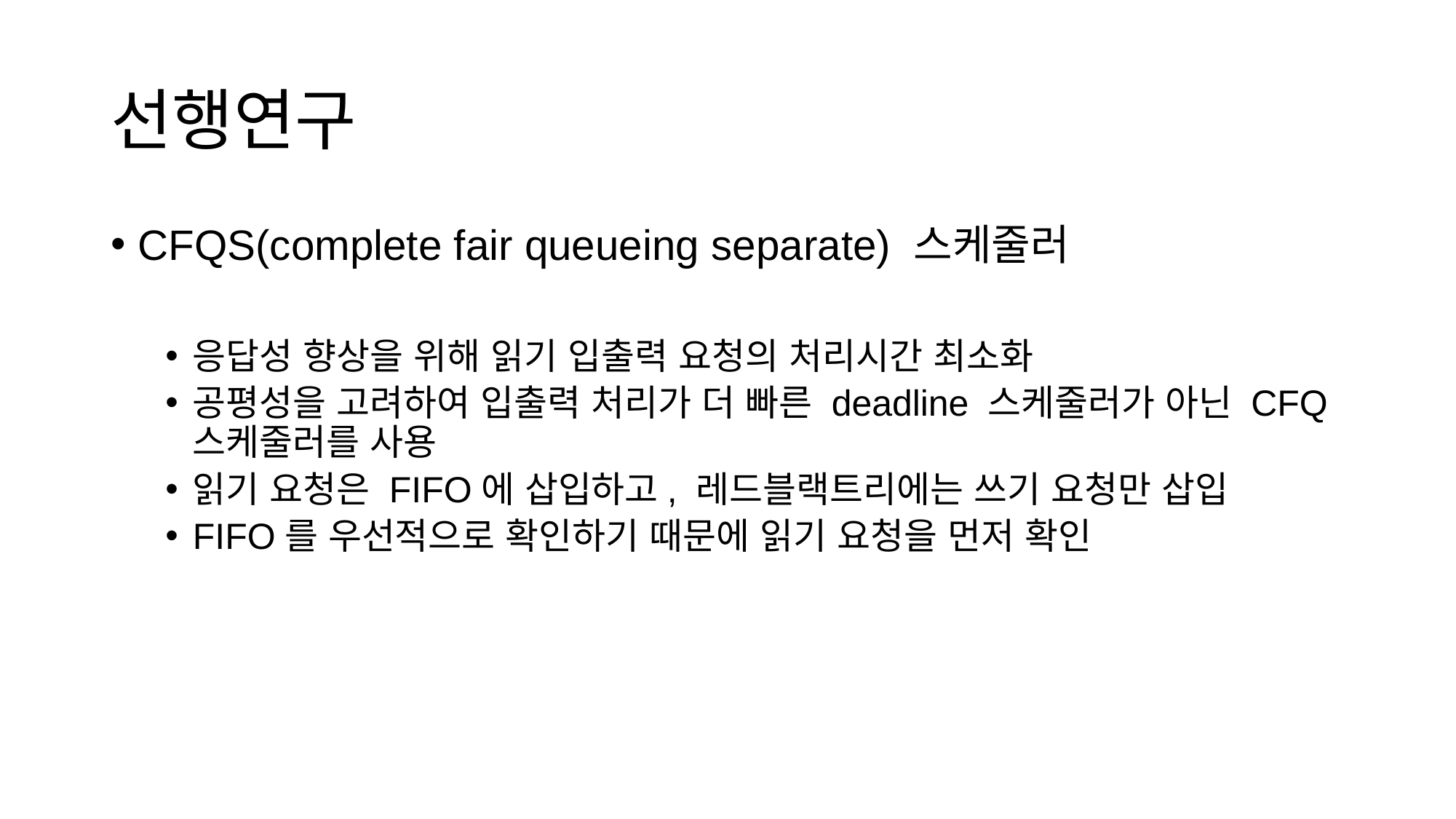

# 선행연구
CFQS(complete fair queueing separate) 스케줄러

응답성 향상을 위해 읽기 입출력 요청의 처리시간 최소화
공평성을 고려하여 입출력 처리가 더 빠른 deadline 스케줄러가 아닌 CFQ 스케줄러를 사용
읽기 요청은 FIFO에 삽입하고, 레드블랙트리에는 쓰기 요청만 삽입
FIFO를 우선적으로 확인하기 때문에 읽기 요청을 먼저 확인